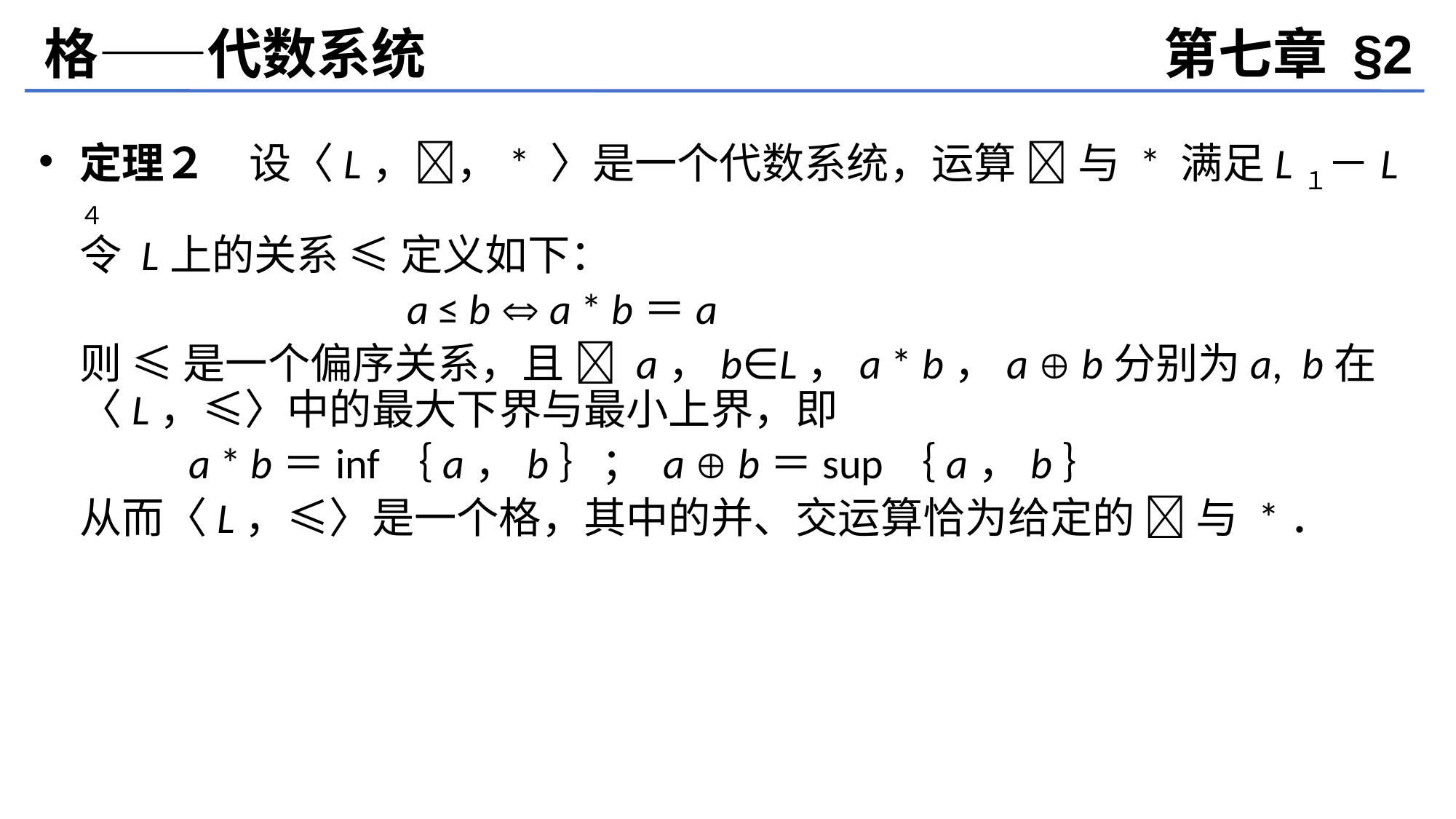

格——代数系统
第七章 §2
定理２　设〈L，⊕，* 〉是一个代数系统，运算 ⊕ 与 * 满足L１－L４
	令 L上的关系 ≤ 定义如下：
				a ≤ b ⇔ a * b＝a
	则 ≤ 是一个偏序关系，且 ∀ a，b∈L，a * b，a ⊕ b分别为a,  b在〈L，≤〉中的最大下界与最小上界，即
		a * b＝inf｛a，b｝； a ⊕ b＝sup｛a，b｝
	从而〈L，≤〉是一个格，其中的并、交运算恰为给定的 ⊕ 与 *．